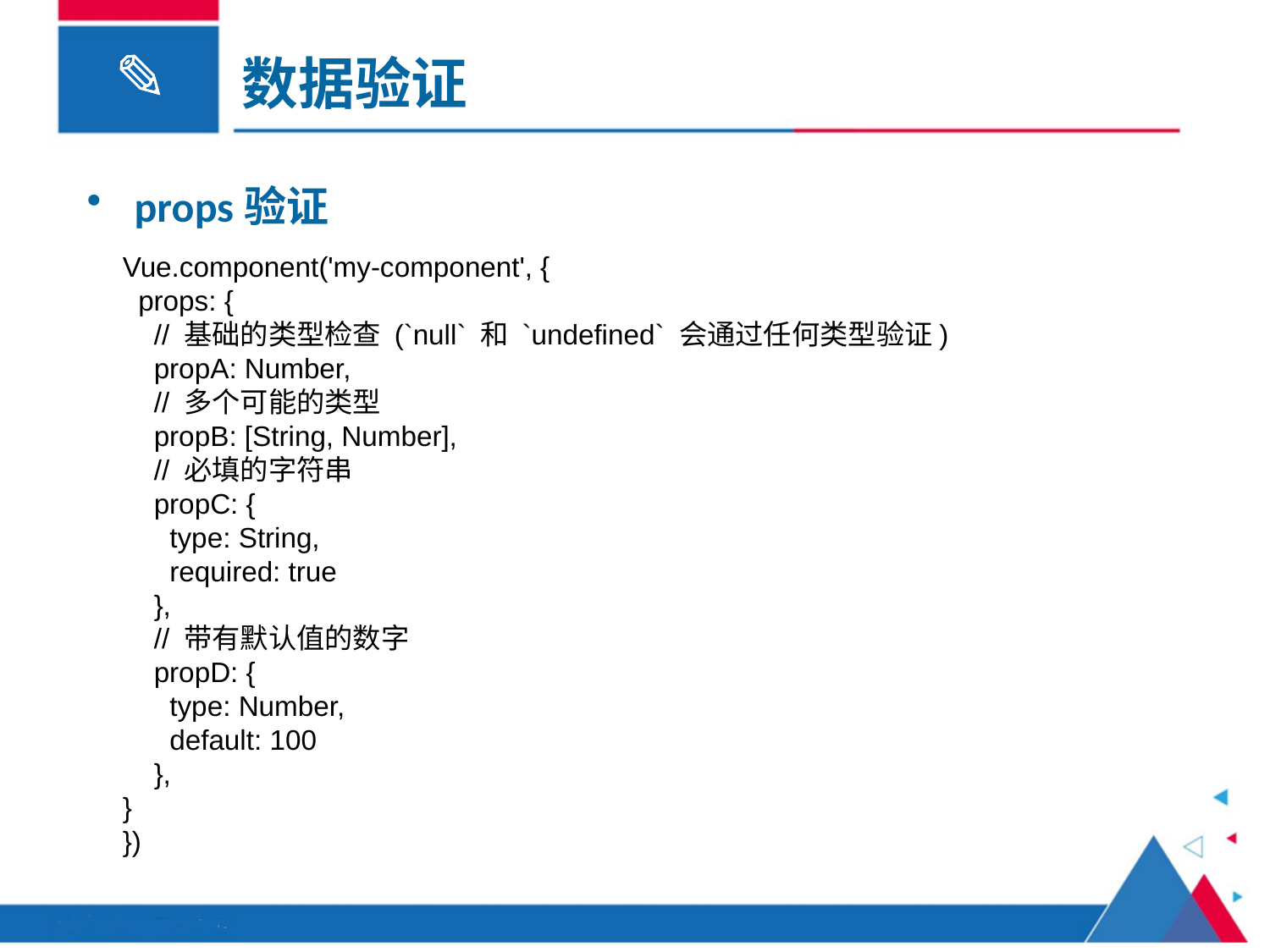

数据验证
props验证
组件中的data
Vue.component('my-component', {
  props: {
    // 基础的类型检查 (`null` 和 `undefined` 会通过任何类型验证)
    propA: Number,
    // 多个可能的类型
    propB: [String, Number],
    // 必填的字符串
    propC: {
      type: String,
      required: true
    },
    // 带有默认值的数字
    propD: {
      type: Number,
      default: 100
    },
}
})